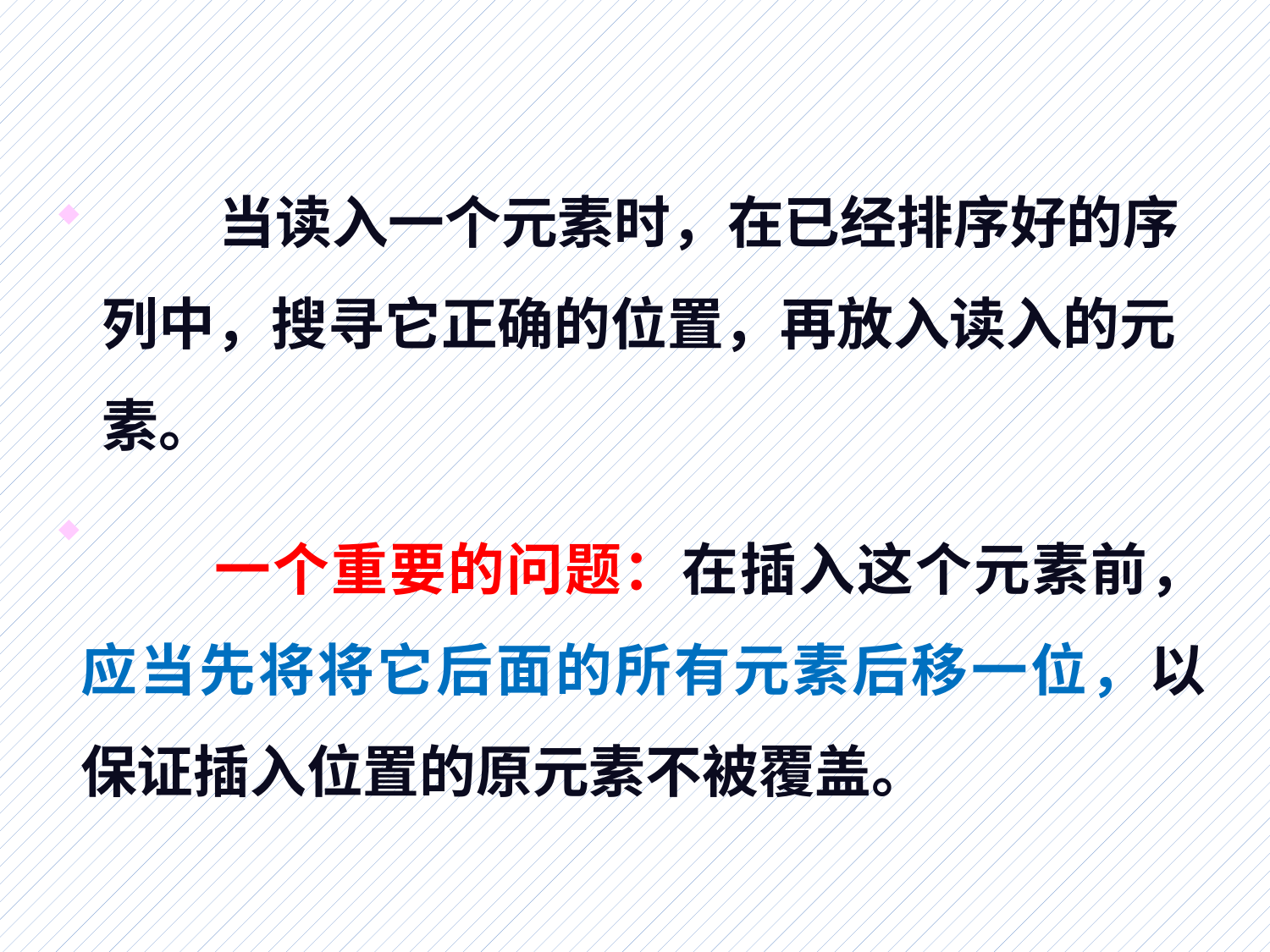

#
        当读入一个元素时，在已经排序好的序列中，搜寻它正确的位置，再放入读入的元素。

        一个重要的问题：在插入这个元素前，应当先将将它后面的所有元素后移一位，以保证插入位置的原元素不被覆盖。